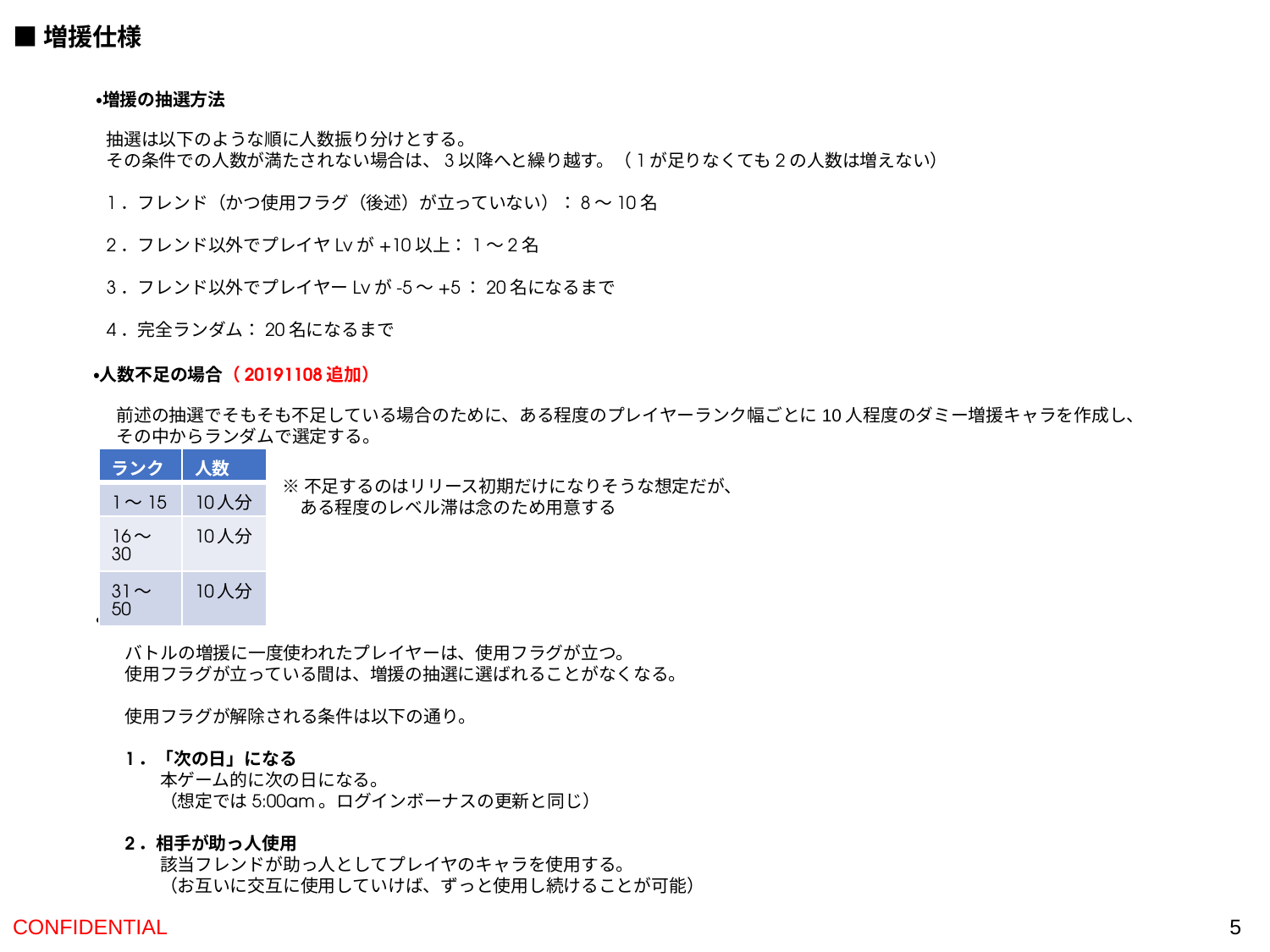

■増援仕様
・増援の抽選方法
抽選は以下のような順に人数振り分けとする。
その条件での人数が満たされない場合は、3以降へと繰り越す。（1が足りなくても2の人数は増えない）

1．フレンド（かつ使用フラグ（後述）が立っていない）：8～10名

2．フレンド以外でプレイヤLvが+10以上：1～2名

3．フレンド以外でプレイヤーLvが-5～+5：20名になるまで

4．完全ランダム：20名になるまで
・人数不足の場合（20191108追加）
前述の抽選でそもそも不足している場合のために、ある程度のプレイヤーランク幅ごとに10人程度のダミー増援キャラを作成し、
その中からランダムで選定する。
| ランク | 人数 |
| --- | --- |
| 1～15 | 10人分 |
| 16～30 | 10人分 |
| 31～50 | 10人分 |
※不足するのはリリース初期だけになりそうな想定だが、
　ある程度のレベル滞は念のため用意する
・使用フラグについて
バトルの増援に一度使われたプレイヤーは、使用フラグが立つ。
使用フラグが立っている間は、増援の抽選に選ばれることがなくなる。

使用フラグが解除される条件は以下の通り。

1．「次の日」になる
　　本ゲーム的に次の日になる。
　　（想定では5:00am。ログインボーナスの更新と同じ）

2．相手が助っ人使用
　　該当フレンドが助っ人としてプレイヤのキャラを使用する。
　　（お互いに交互に使用していけば、ずっと使用し続けることが可能）
5
CONFIDENTIAL